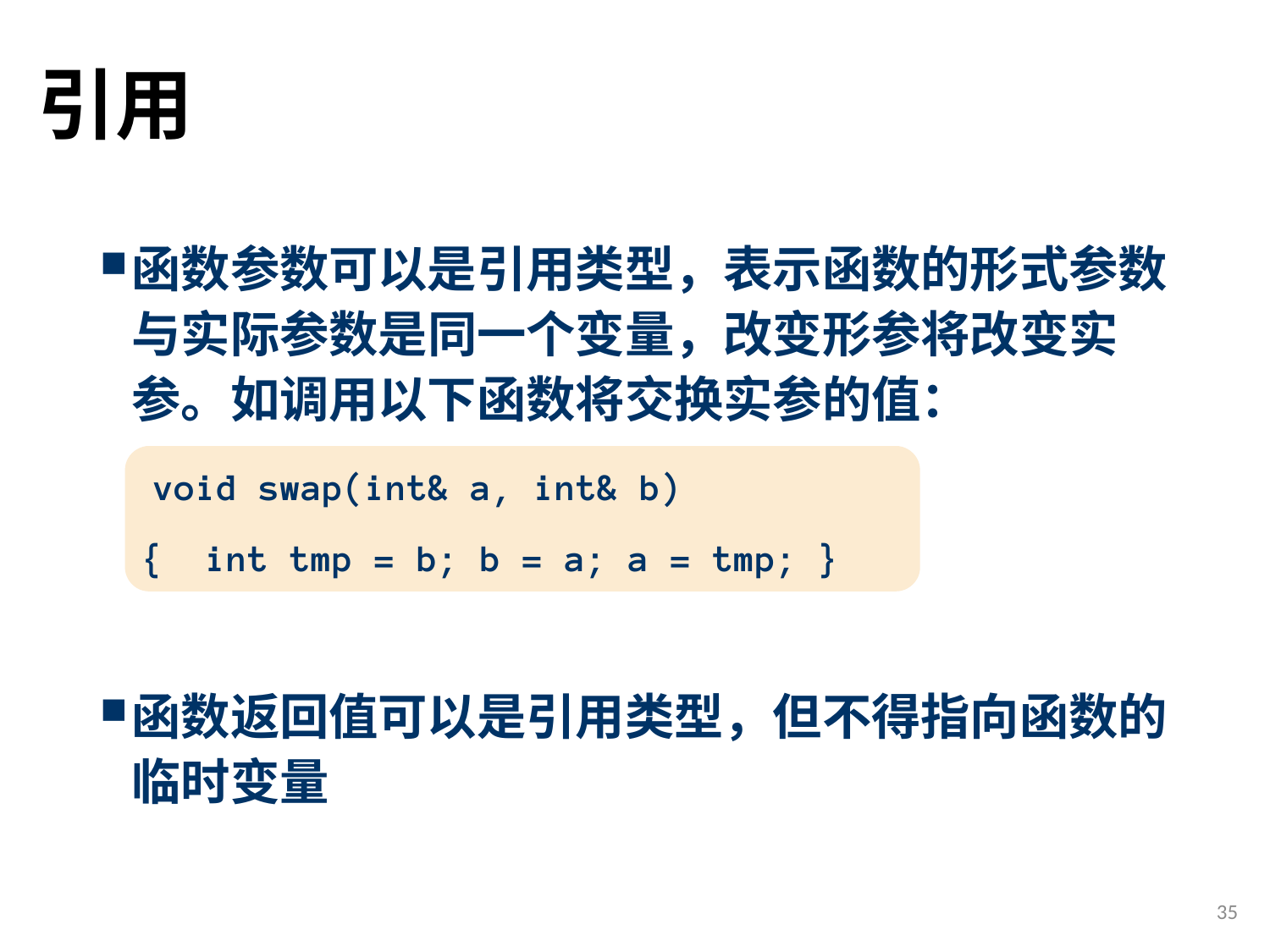

# 引用
函数参数可以是引用类型，表示函数的形式参数与实际参数是同一个变量，改变形参将改变实参。如调用以下函数将交换实参的值：
  void swap(int& a, int& b)
  {  int tmp = b; b = a; a = tmp; }

函数返回值可以是引用类型，但不得指向函数的临时变量

35